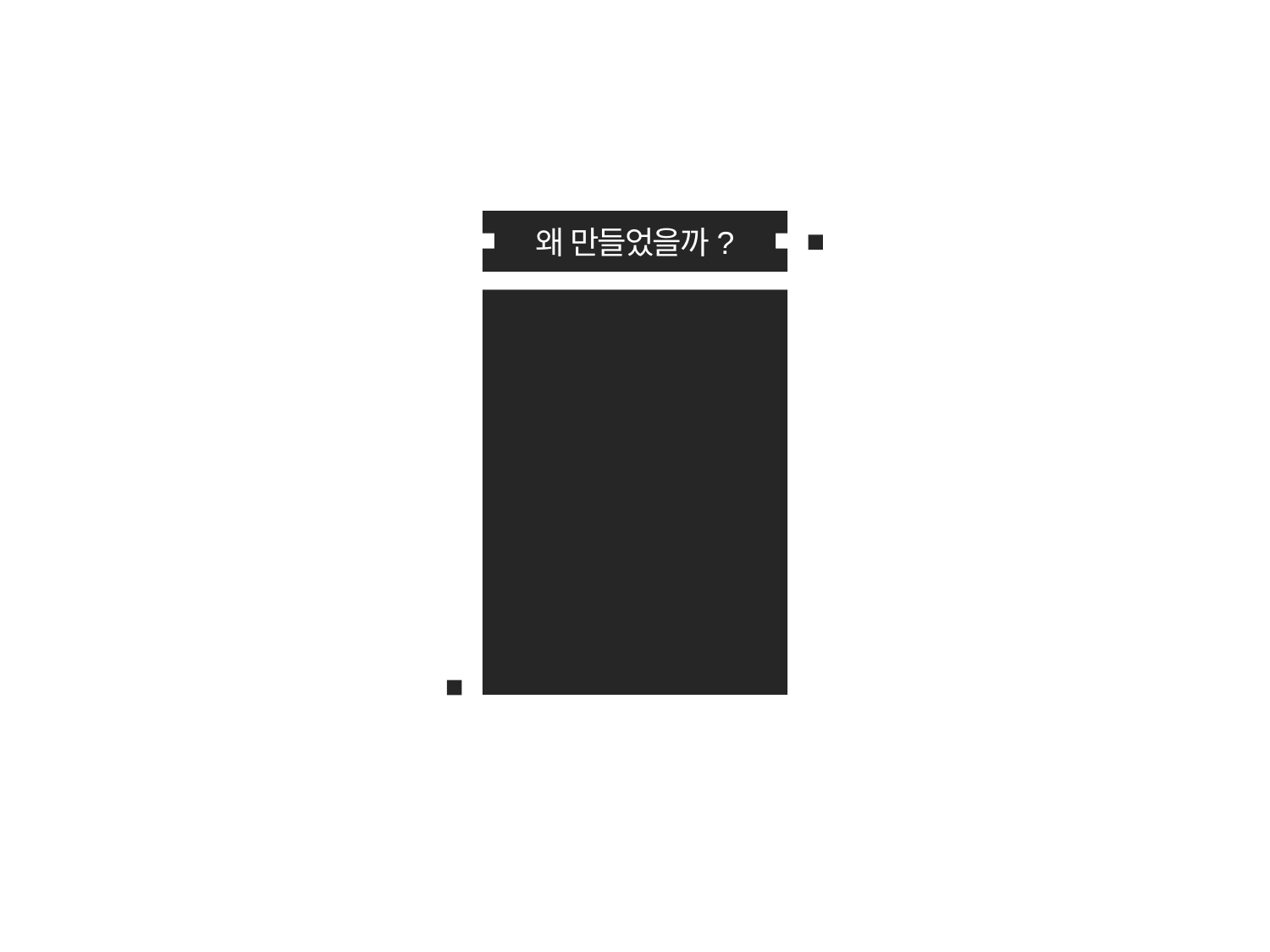

왜 만들었을까?
CARE
·

CHECK

·
HELP
·

PROTECT

·